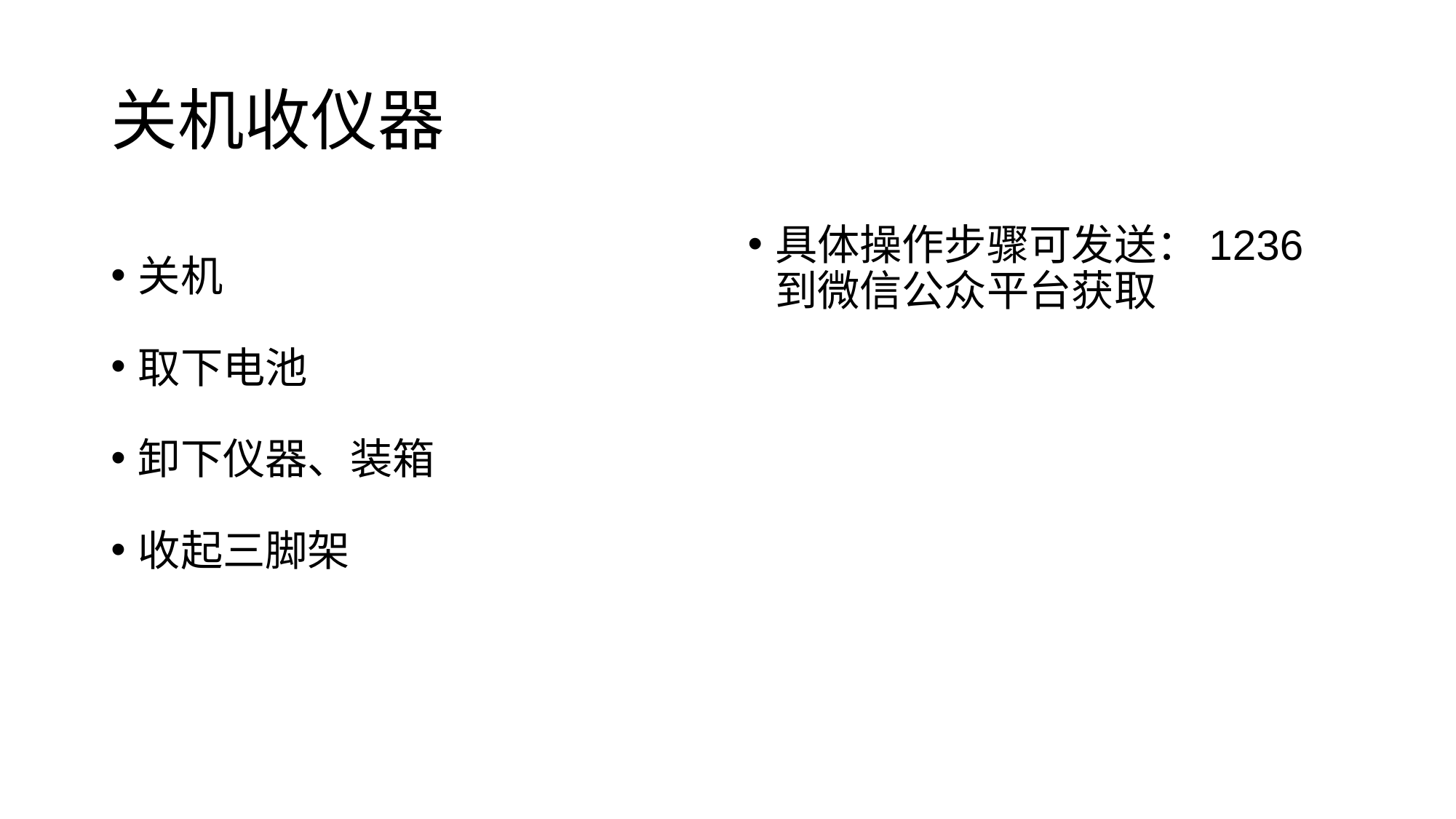

# 关机收仪器
关机
取下电池
卸下仪器、装箱
收起三脚架
具体操作步骤可发送：1236到微信公众平台获取